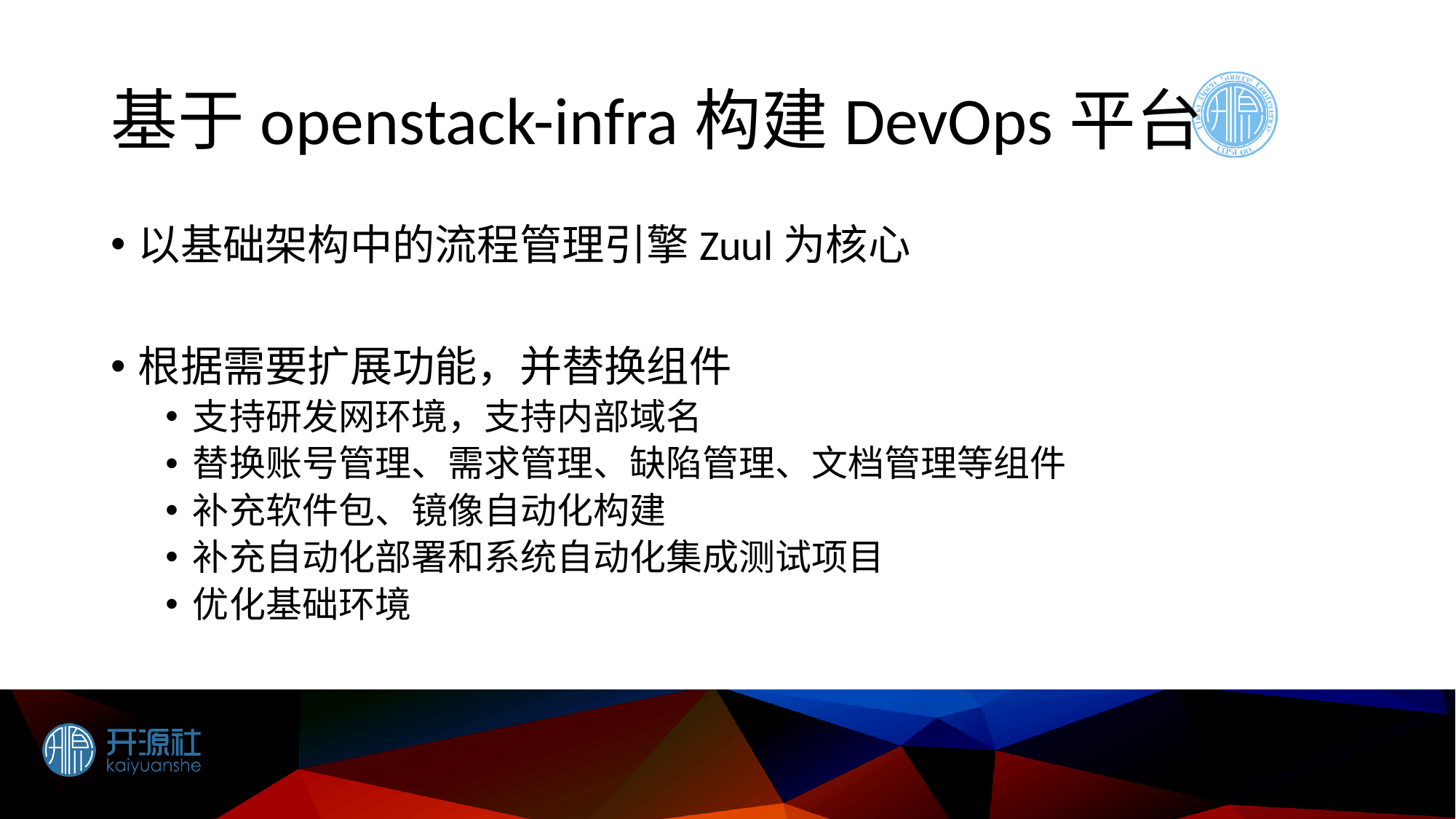

# 基于openstack-infra构建DevOps平台
以基础架构中的流程管理引擎Zuul为核心

根据需要扩展功能，并替换组件
支持研发网环境，支持内部域名
替换账号管理、需求管理、缺陷管理、文档管理等组件
补充软件包、镜像自动化构建
补充自动化部署和系统自动化集成测试项目
优化基础环境